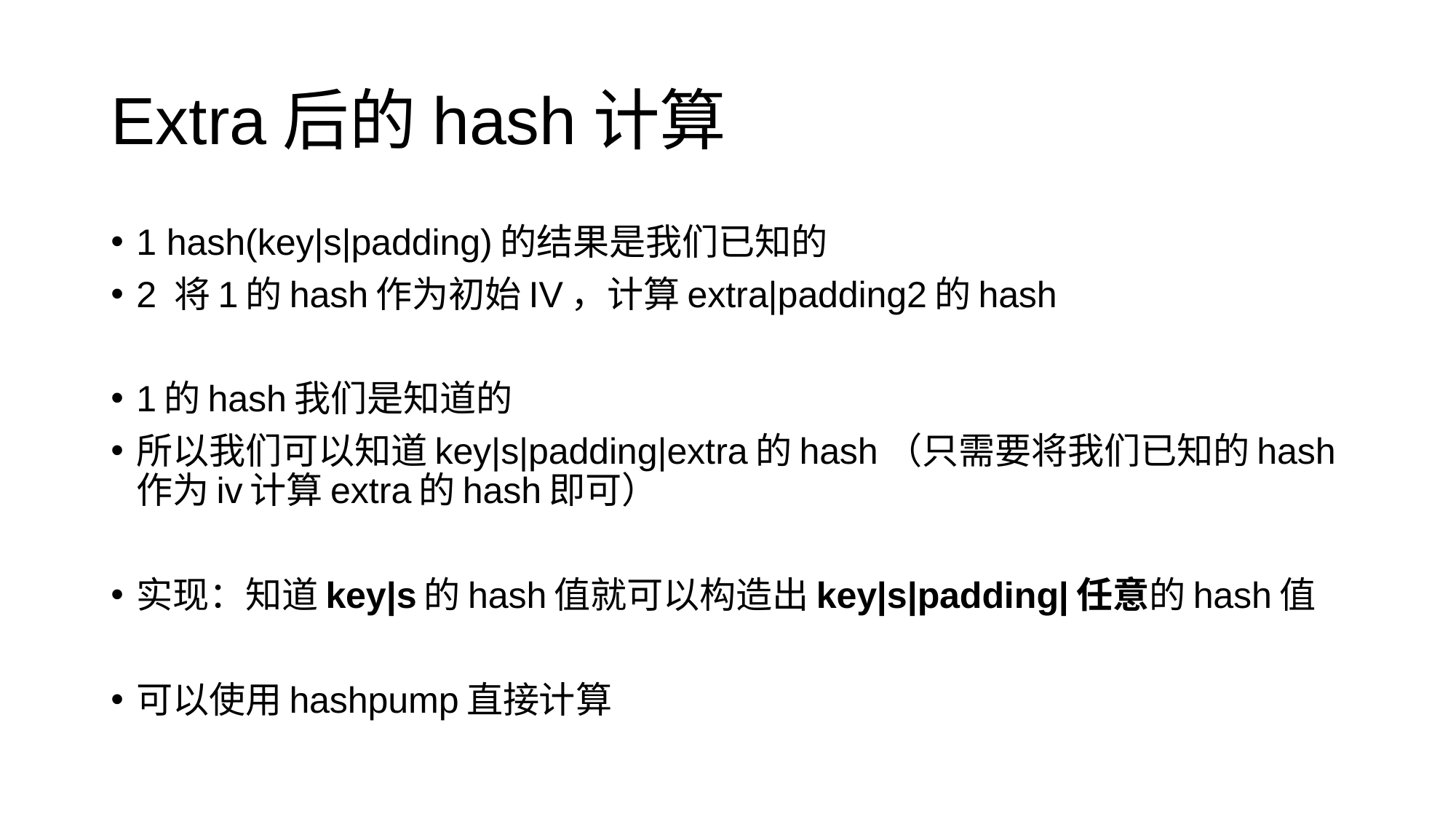

# Extra后的hash计算
1 hash(key|s|padding)的结果是我们已知的
2 将1的hash作为初始IV，计算extra|padding2的hash

1的hash我们是知道的
所以我们可以知道key|s|padding|extra的hash（只需要将我们已知的hash作为iv计算extra的hash即可）

实现：知道key|s的hash值就可以构造出key|s|padding|任意的hash值

可以使用hashpump直接计算